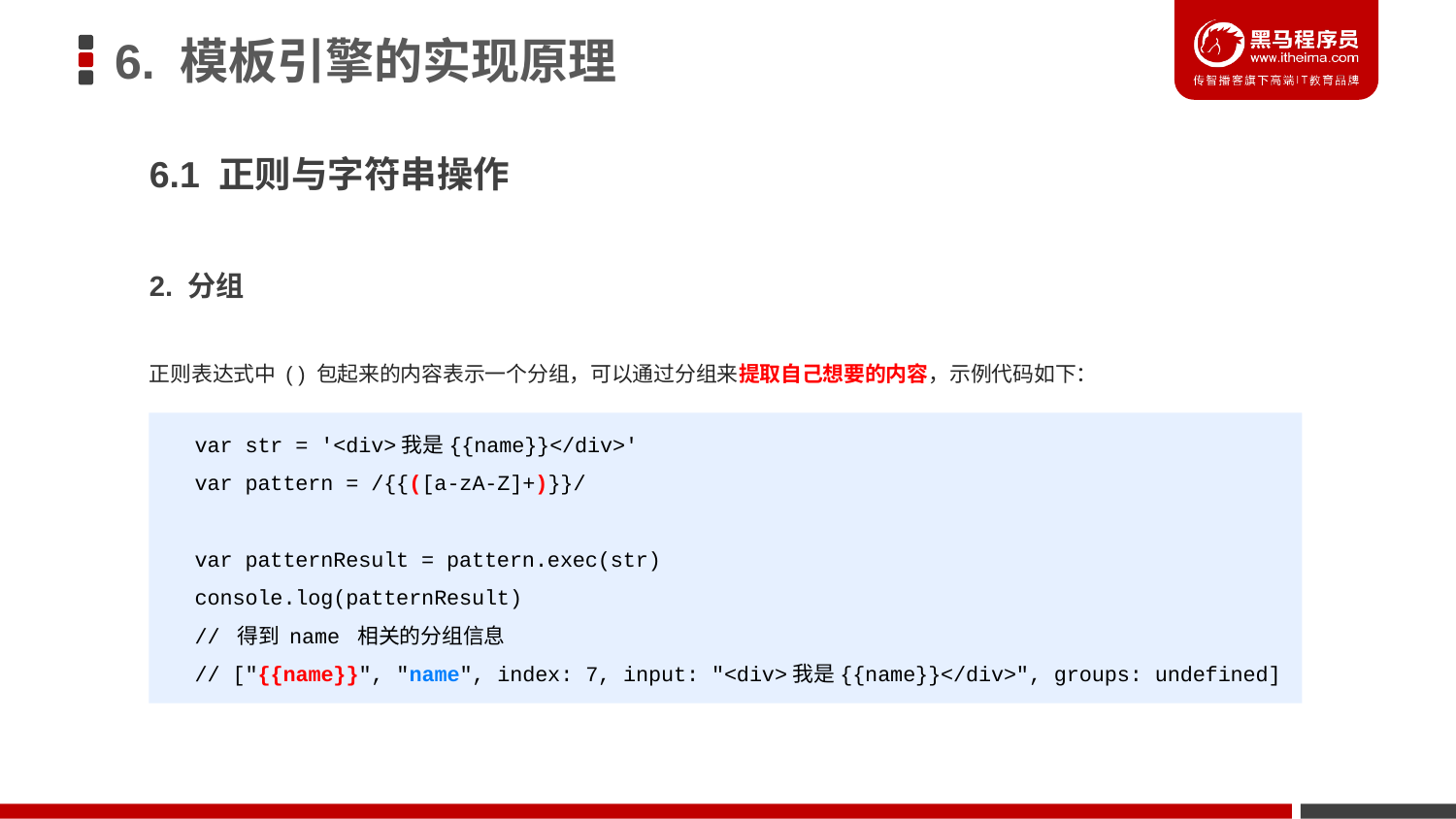

# 6. 模板引擎的实现原理
6.1 正则与字符串操作
2. 分组
正则表达式中 ( ) 包起来的内容表示一个分组，可以通过分组来提取自己想要的内容，示例代码如下：
 var str = '<div>我是{{name}}</div>'
 var pattern = /{{([a-zA-Z]+)}}/

 var patternResult = pattern.exec(str)
 console.log(patternResult)
 // 得到 name 相关的分组信息
 // ["{{name}}", "name", index: 7, input: "<div>我是{{name}}</div>", groups: undefined]